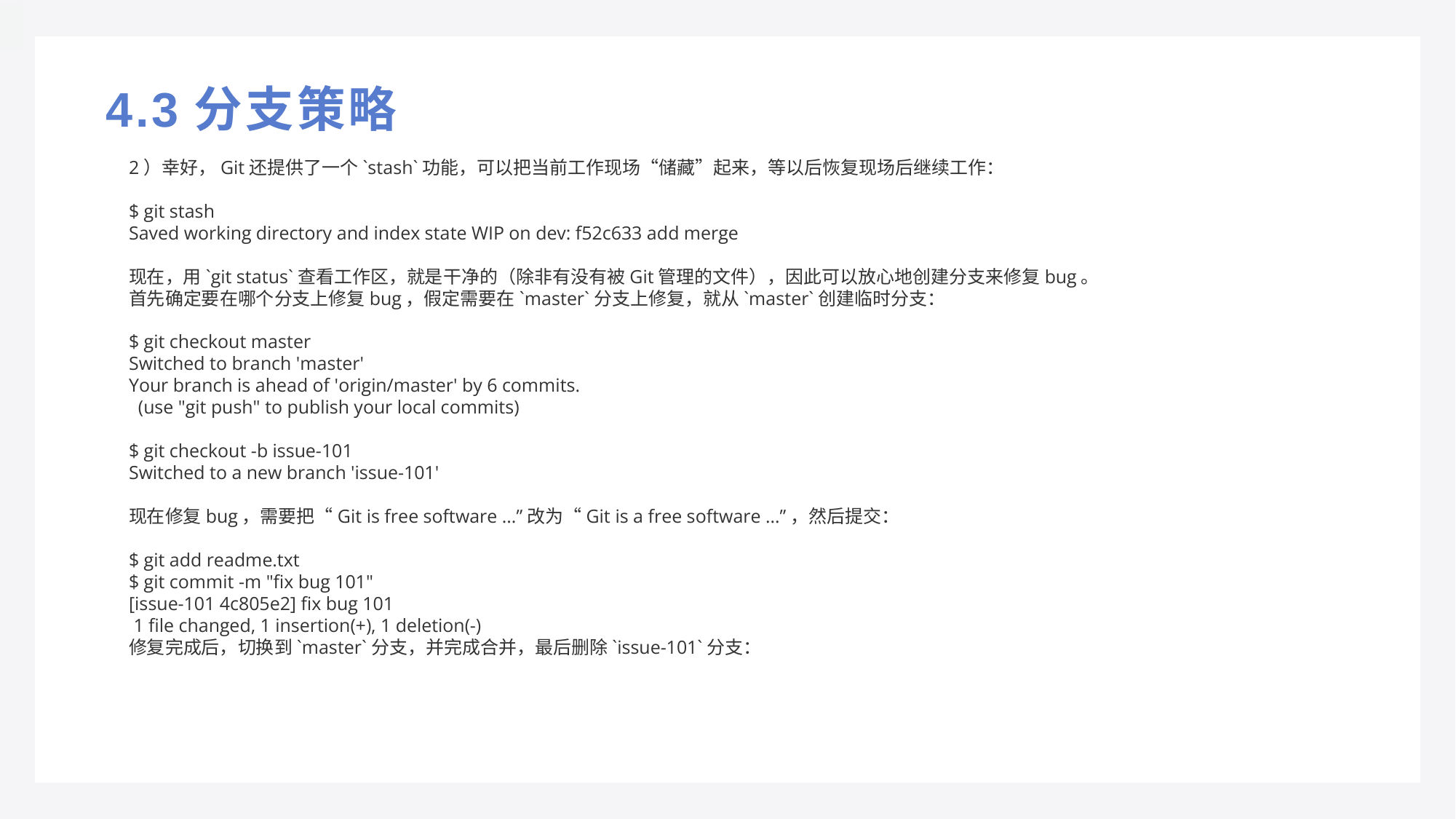

# 4.3分支策略

2）幸好，Git还提供了一个`stash`功能，可以把当前工作现场“储藏”起来，等以后恢复现场后继续工作：

$ git stash
Saved working directory and index state WIP on dev: f52c633 add merge

现在，用`git status`查看工作区，就是干净的（除非有没有被Git管理的文件），因此可以放心地创建分支来修复bug。
首先确定要在哪个分支上修复bug，假定需要在`master`分支上修复，就从`master`创建临时分支：

$ git checkout master
Switched to branch 'master'
Your branch is ahead of 'origin/master' by 6 commits.
  (use "git push" to publish your local commits)

$ git checkout -b issue-101
Switched to a new branch 'issue-101'

现在修复bug，需要把“Git is free software ...”改为“Git is a free software ...”，然后提交：

$ git add readme.txt
$ git commit -m "fix bug 101"
[issue-101 4c805e2] fix bug 101
 1 file changed, 1 insertion(+), 1 deletion(-)
修复完成后，切换到`master`分支，并完成合并，最后删除`issue-101`分支：